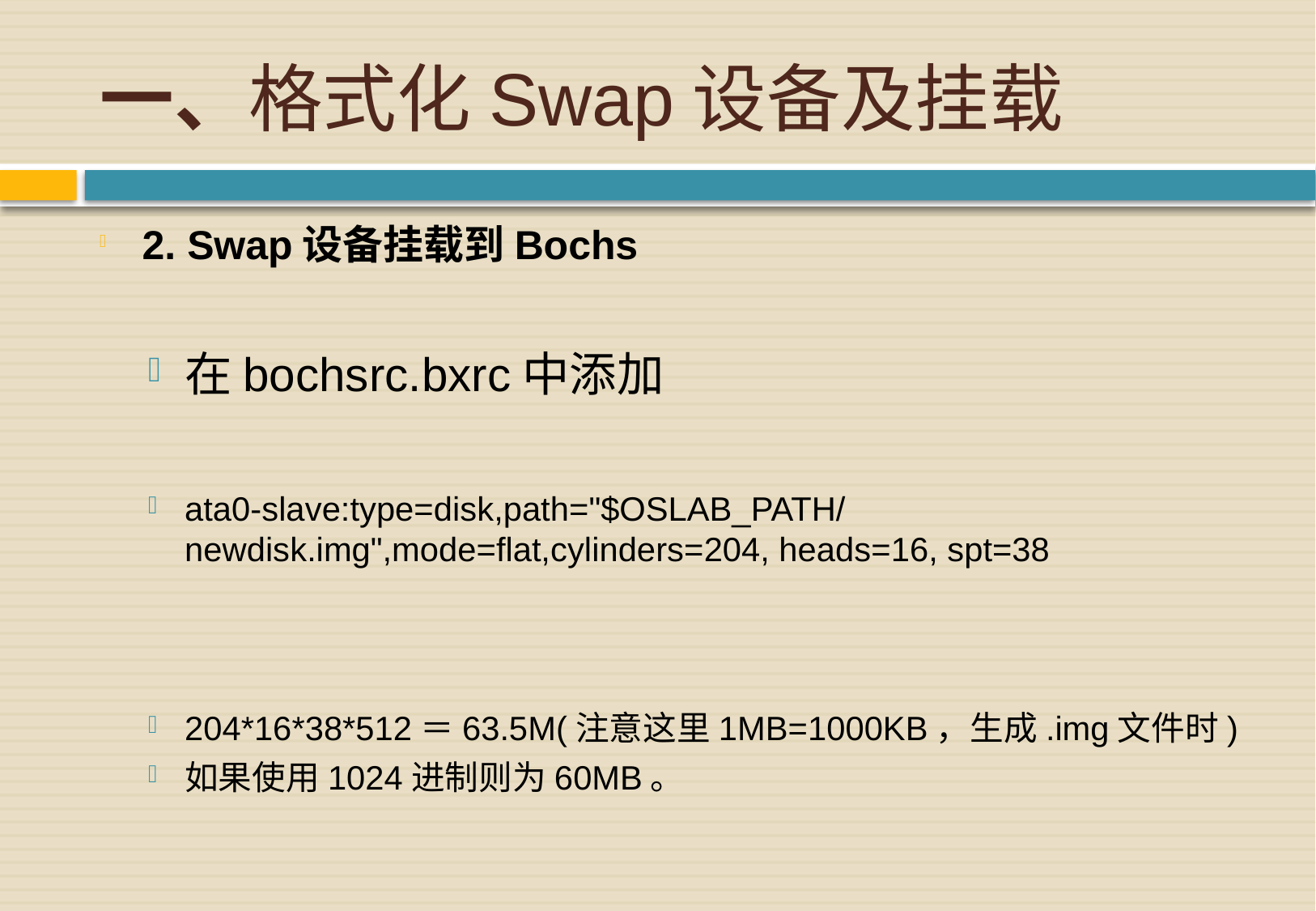

# 一、格式化Swap设备及挂载
2. Swap设备挂载到Bochs

在bochsrc.bxrc中添加

ata0-slave:type=disk,path="$OSLAB_PATH/newdisk.img",mode=flat,cylinders=204, heads=16, spt=38

204*16*38*512＝63.5M(注意这里1MB=1000KB，生成.img文件时)
如果使用1024进制则为60MB。